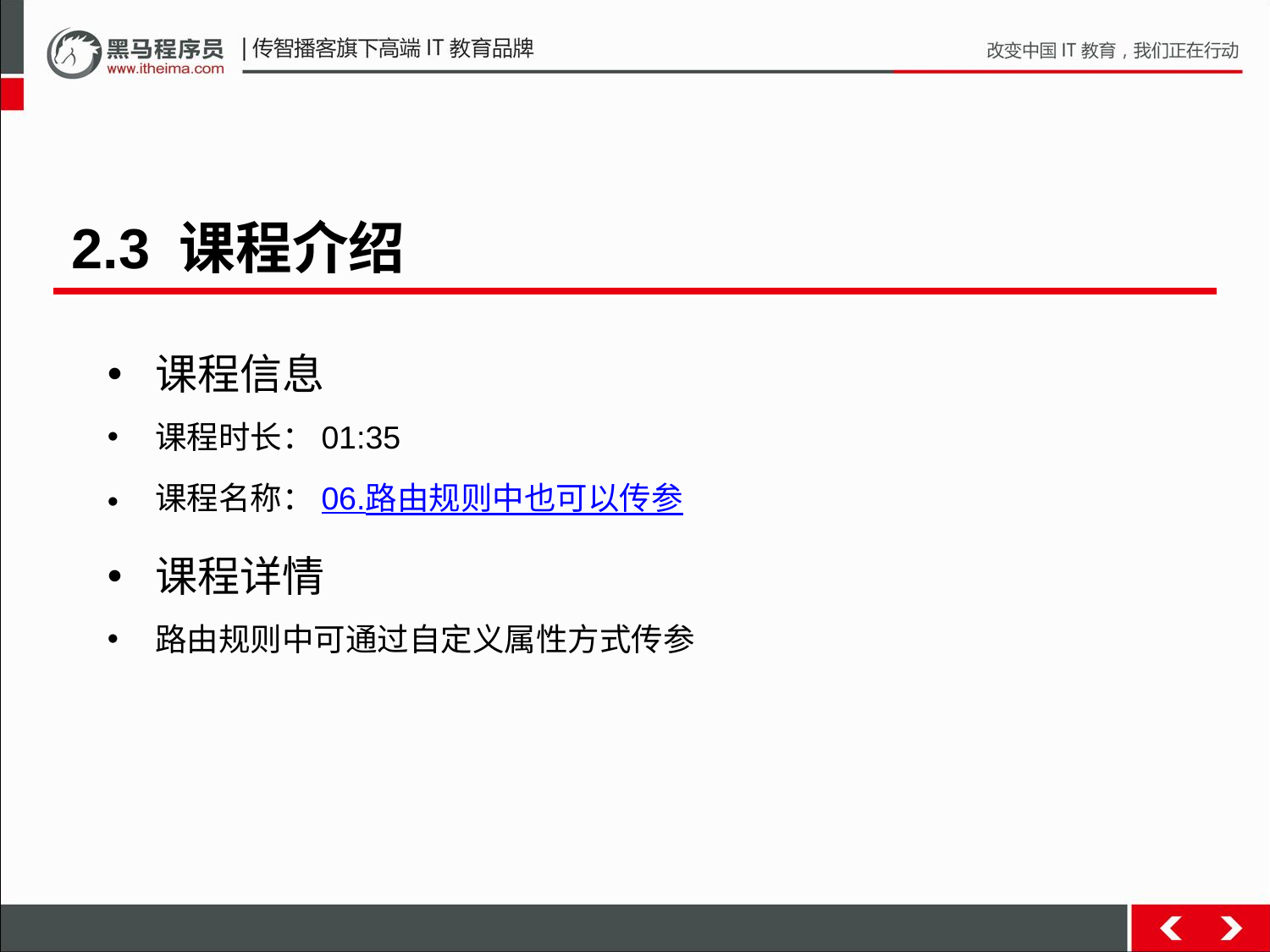

2.3 课程介绍
课程信息
课程时长：01:35
课程名称：06.路由规则中也可以传参
课程详情
路由规则中可通过自定义属性方式传参